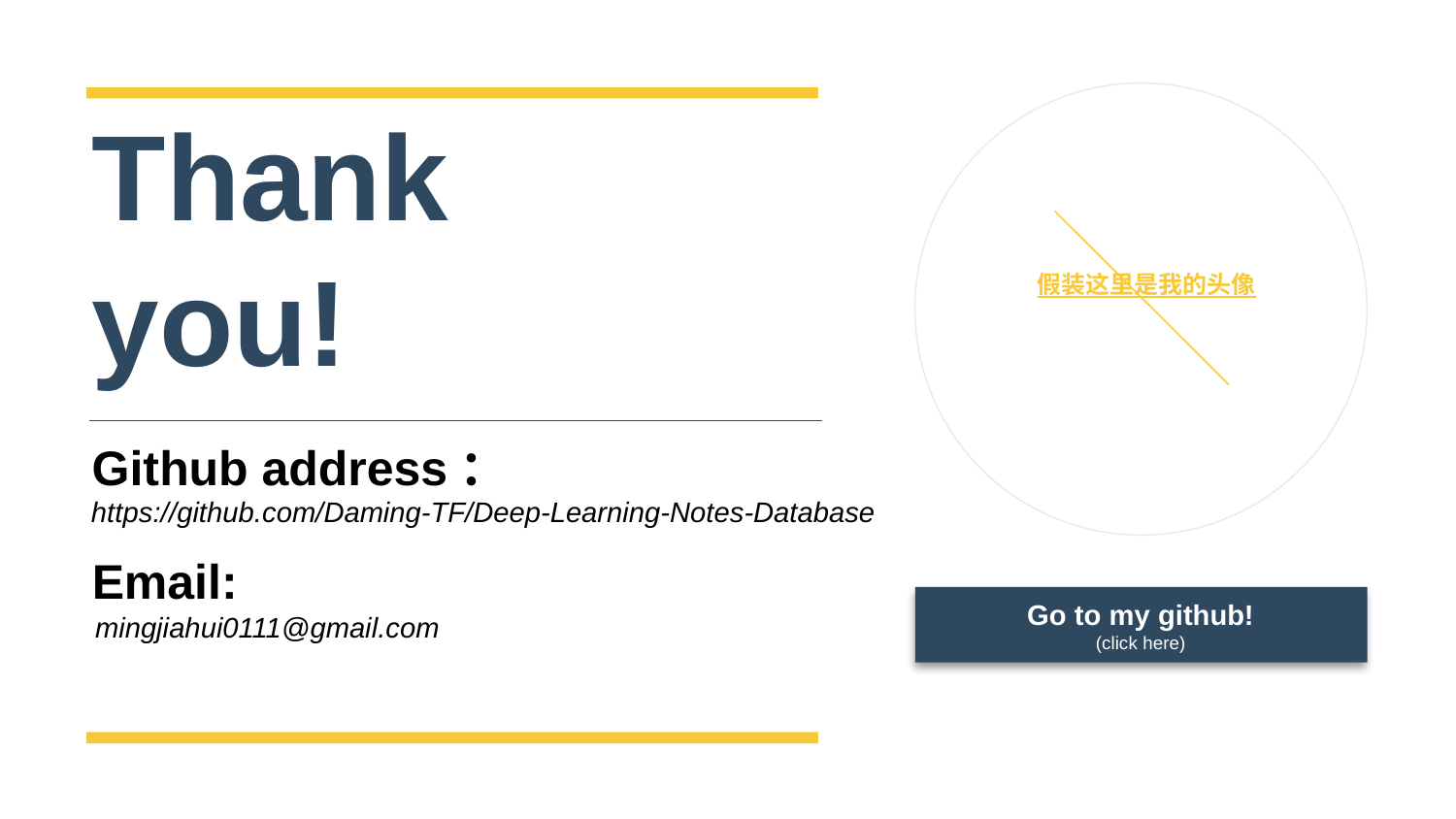

Thank you!
假装这里是我的头像
Github address：
https://github.com/Daming-TF/Deep-Learning-Notes-Database
Email:

Go to my github!
(click here)
mingjiahui0111@gmail.com